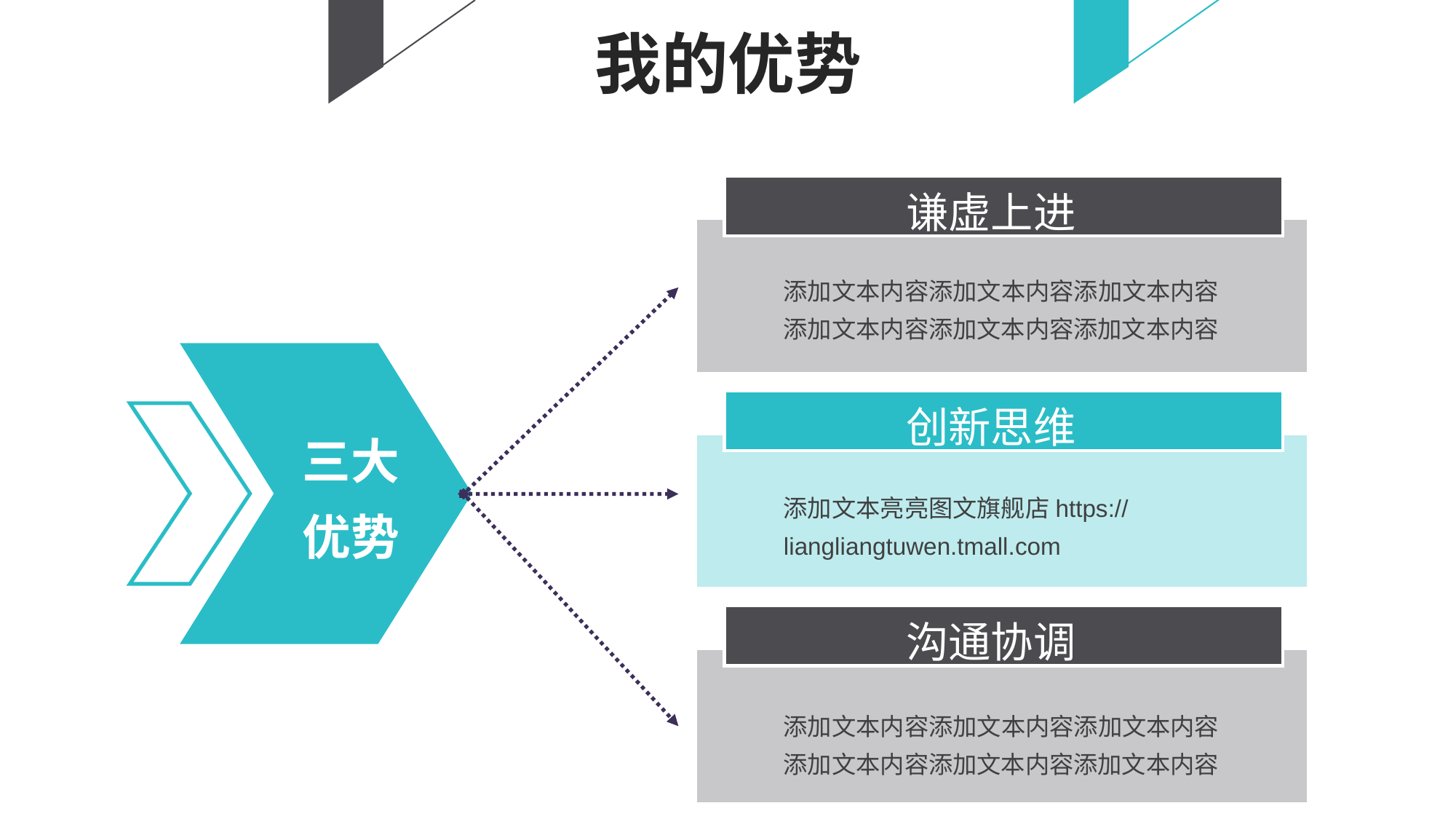

我的优势
谦虚上进

添加文本内容添加文本内容添加文本内容
添加文本内容添加文本内容添加文本内容

创新思维

三大
优势

添加文本亮亮图文旗舰店https://liangliangtuwen.tmall.com

沟通协调

添加文本内容添加文本内容添加文本内容
添加文本内容添加文本内容添加文本内容